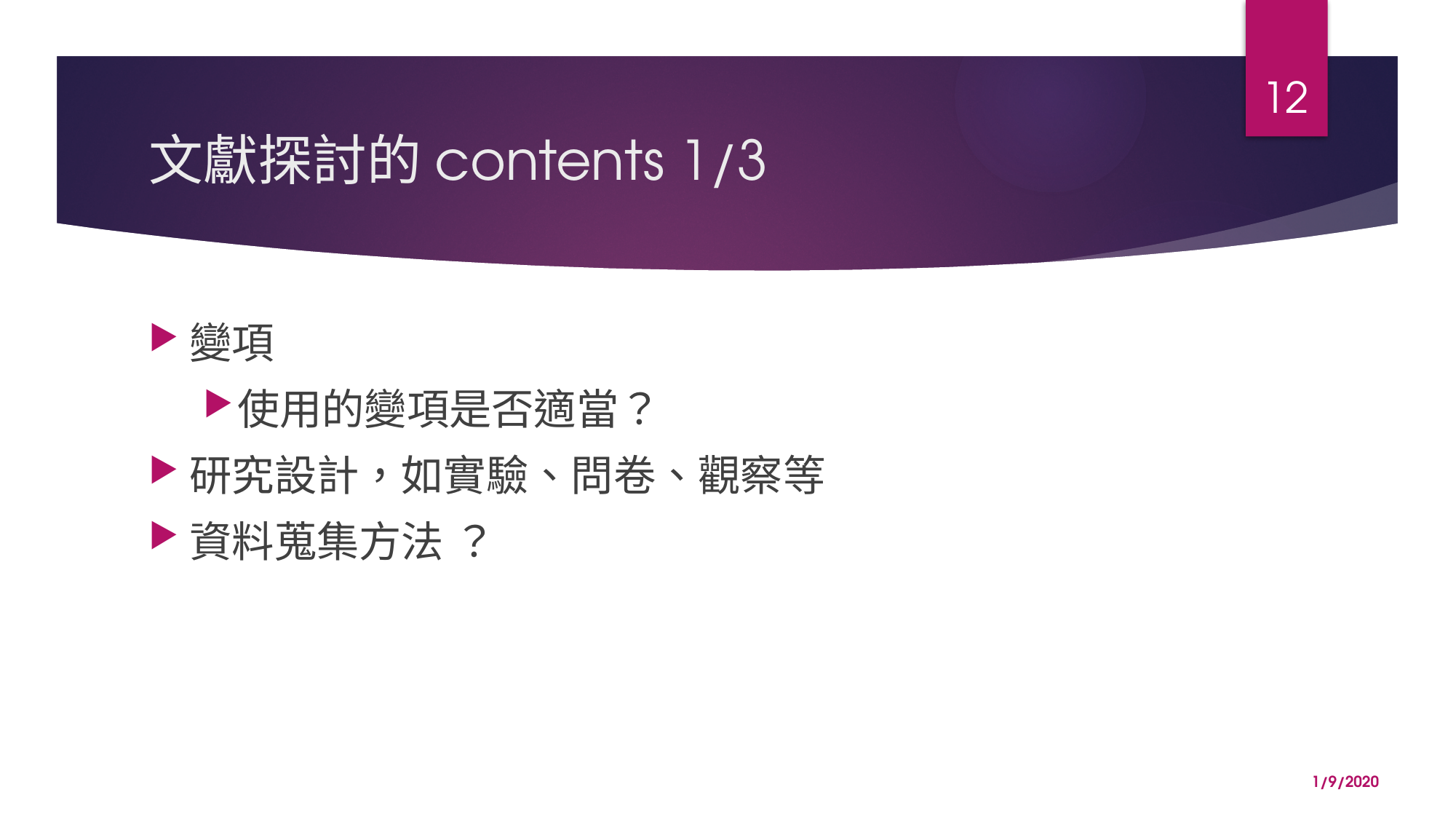

12
# 文獻探討的contents 1/3
變項
使用的變項是否適當？
研究設計，如實驗、問卷、觀察等
資料蒐集方法 ？

1/9/2020